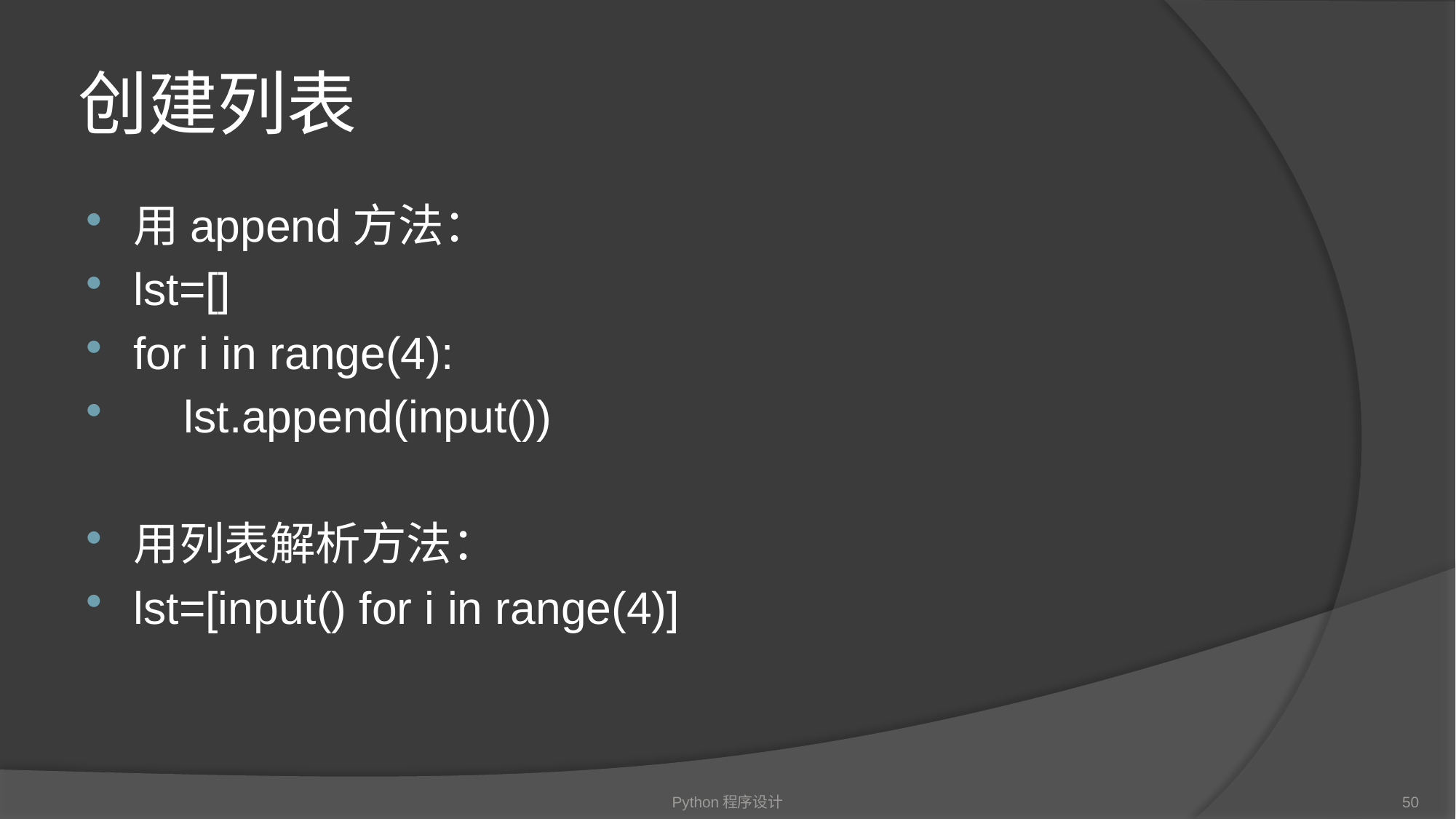

# 创建列表
用append方法：
lst=[]
for i in range(4):
    lst.append(input())

用列表解析方法：
lst=[input() for i in range(4)]
Python程序设计
50